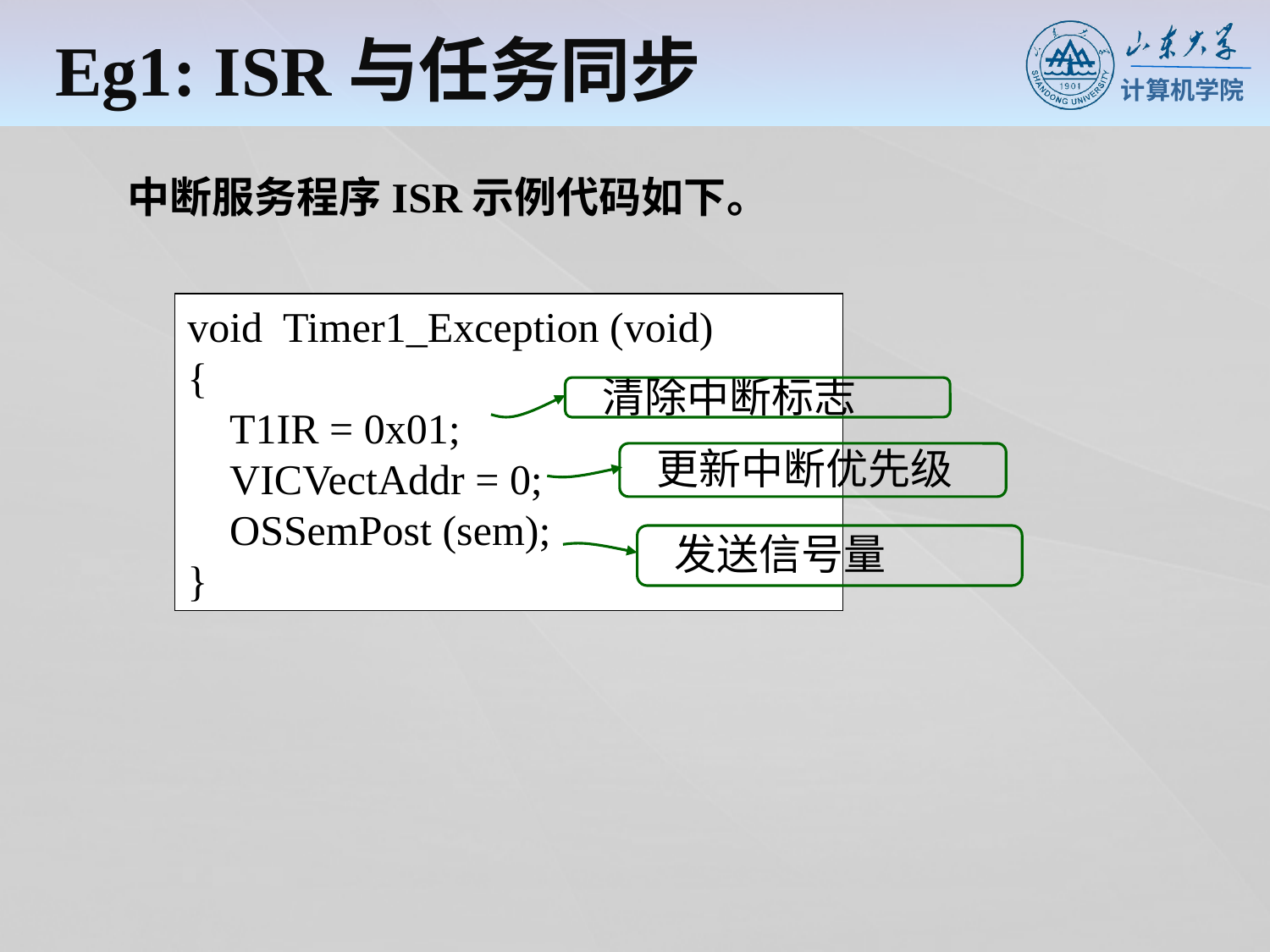

Eg1: ISR与任务同步
    中断服务程序ISR示例代码如下。
void  Timer1_Exception (void)
{
    T1IR = 0x01;
    VICVectAddr = 0;
    OSSemPost (sem);
}
清除中断标志

更新中断优先级

发送信号量